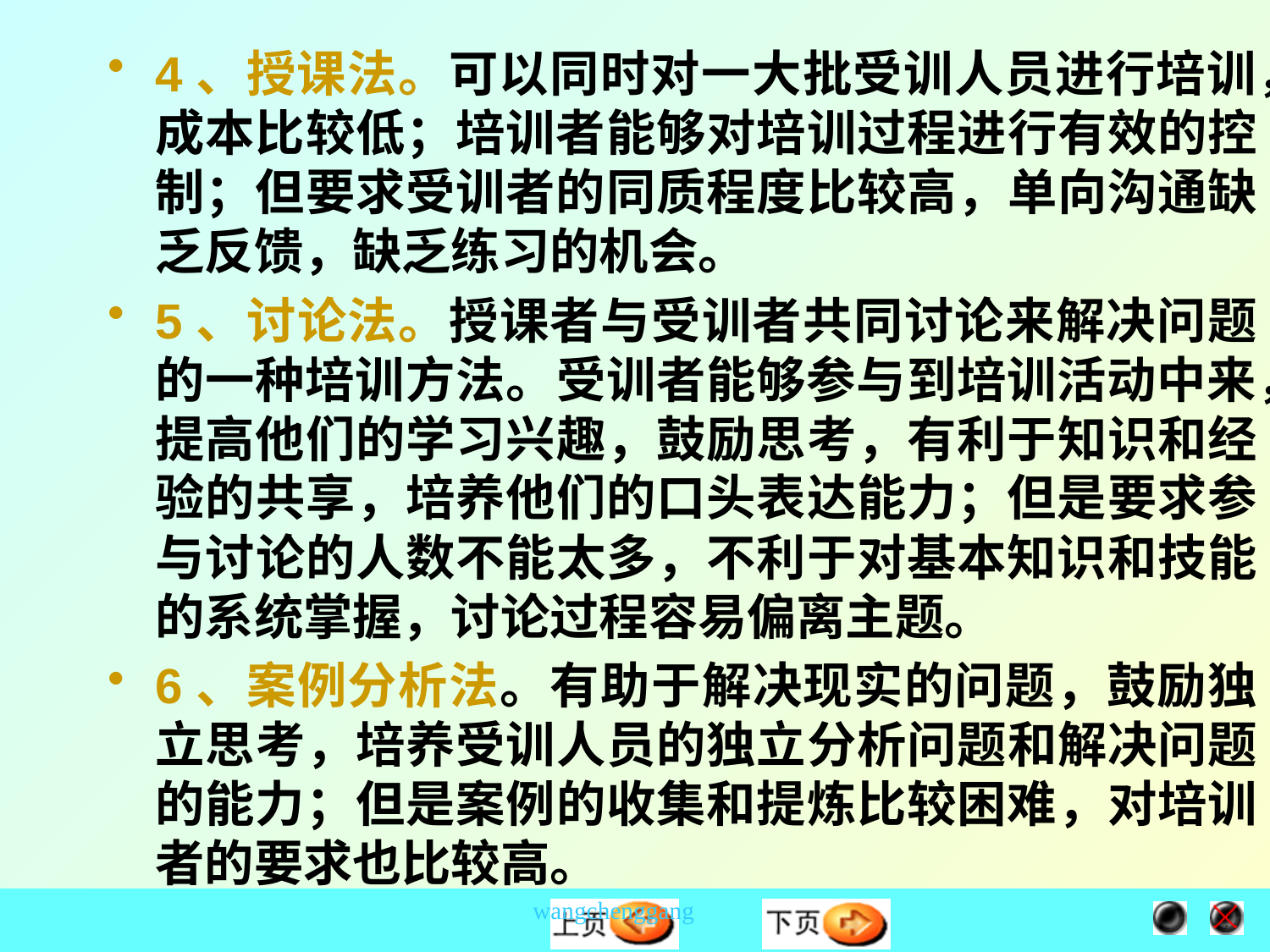

4、授课法。可以同时对一大批受训人员进行培训，成本比较低；培训者能够对培训过程进行有效的控制；但要求受训者的同质程度比较高，单向沟通缺乏反馈，缺乏练习的机会。
5、讨论法。授课者与受训者共同讨论来解决问题的一种培训方法。受训者能够参与到培训活动中来，提高他们的学习兴趣，鼓励思考，有利于知识和经验的共享，培养他们的口头表达能力；但是要求参与讨论的人数不能太多，不利于对基本知识和技能的系统掌握，讨论过程容易偏离主题。
6、案例分析法。有助于解决现实的问题，鼓励独立思考，培养受训人员的独立分析问题和解决问题的能力；但是案例的收集和提炼比较困难，对培训者的要求也比较高。
wangchenggang